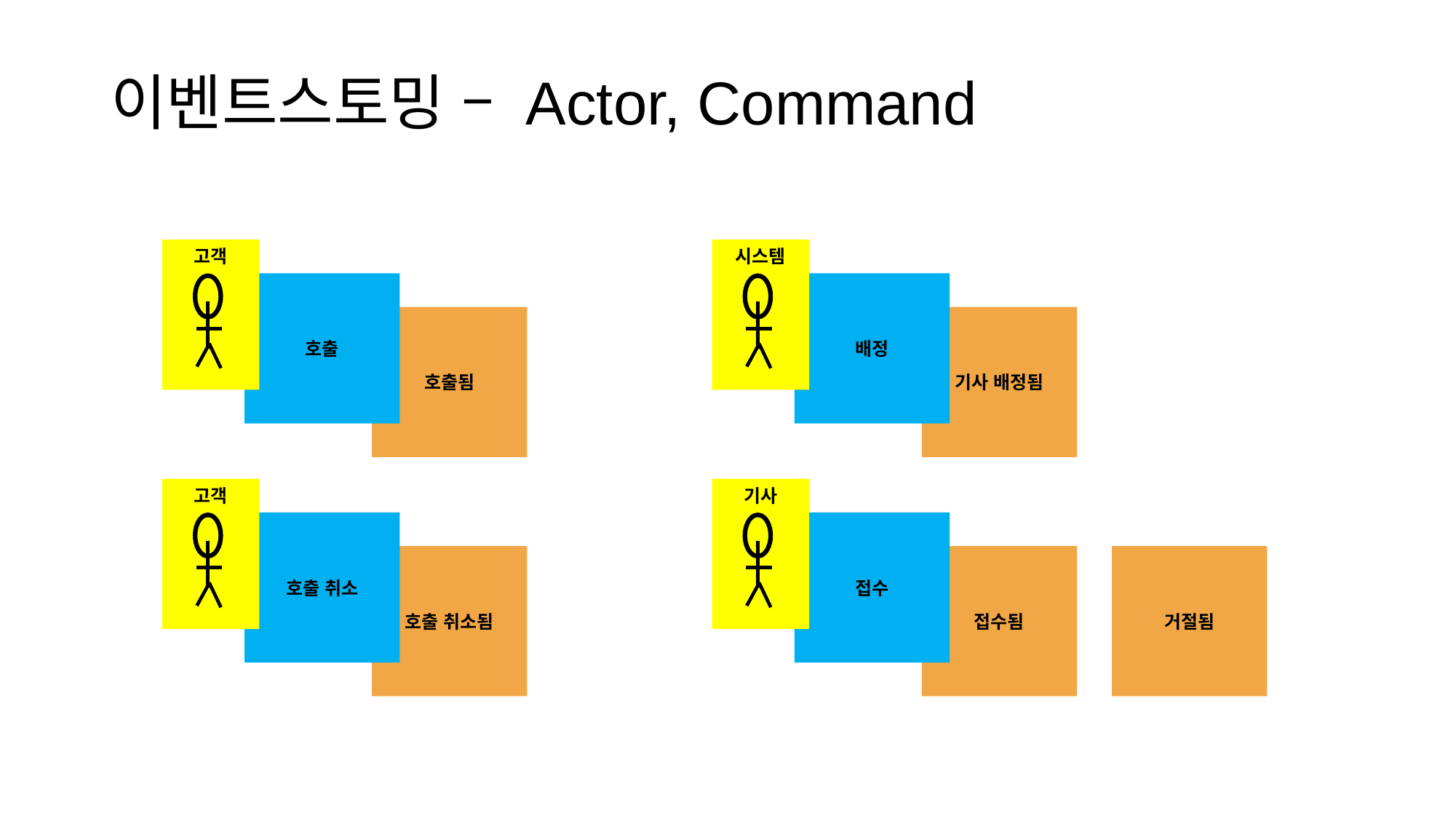

# 이벤트스토밍 – Actor, Command
고객

시스템

호출
배정
호출됨
기사 배정됨
고객

기사

호출 취소
접수
호출 취소됨
접수됨
거절됨